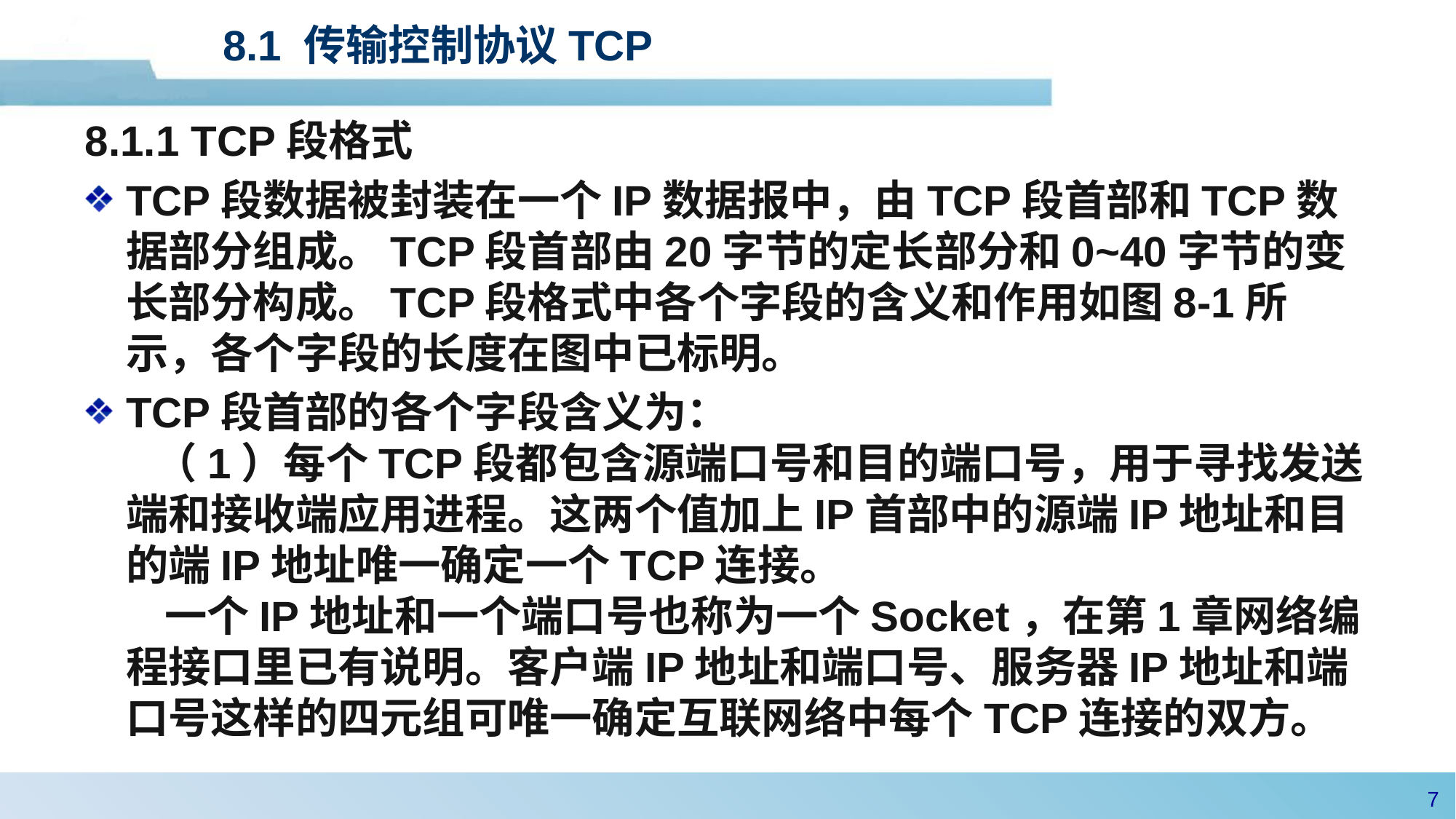

# 8.1 传输控制协议TCP
8.1.1 TCP段格式
TCP段数据被封装在一个IP数据报中，由TCP段首部和TCP数据部分组成。TCP段首部由20字节的定长部分和0~40字节的变长部分构成。TCP段格式中各个字段的含义和作用如图8-1所示，各个字段的长度在图中已标明。
TCP段首部的各个字段含义为：
   （1）每个TCP段都包含源端口号和目的端口号，用于寻找发送端和接收端应用进程。这两个值加上IP首部中的源端IP地址和目的端IP地址唯一确定一个TCP连接。
    一个IP地址和一个端口号也称为一个Socket，在第1章网络编程接口里已有说明。客户端IP地址和端口号、服务器IP地址和端口号这样的四元组可唯一确定互联网络中每个TCP连接的双方。

7